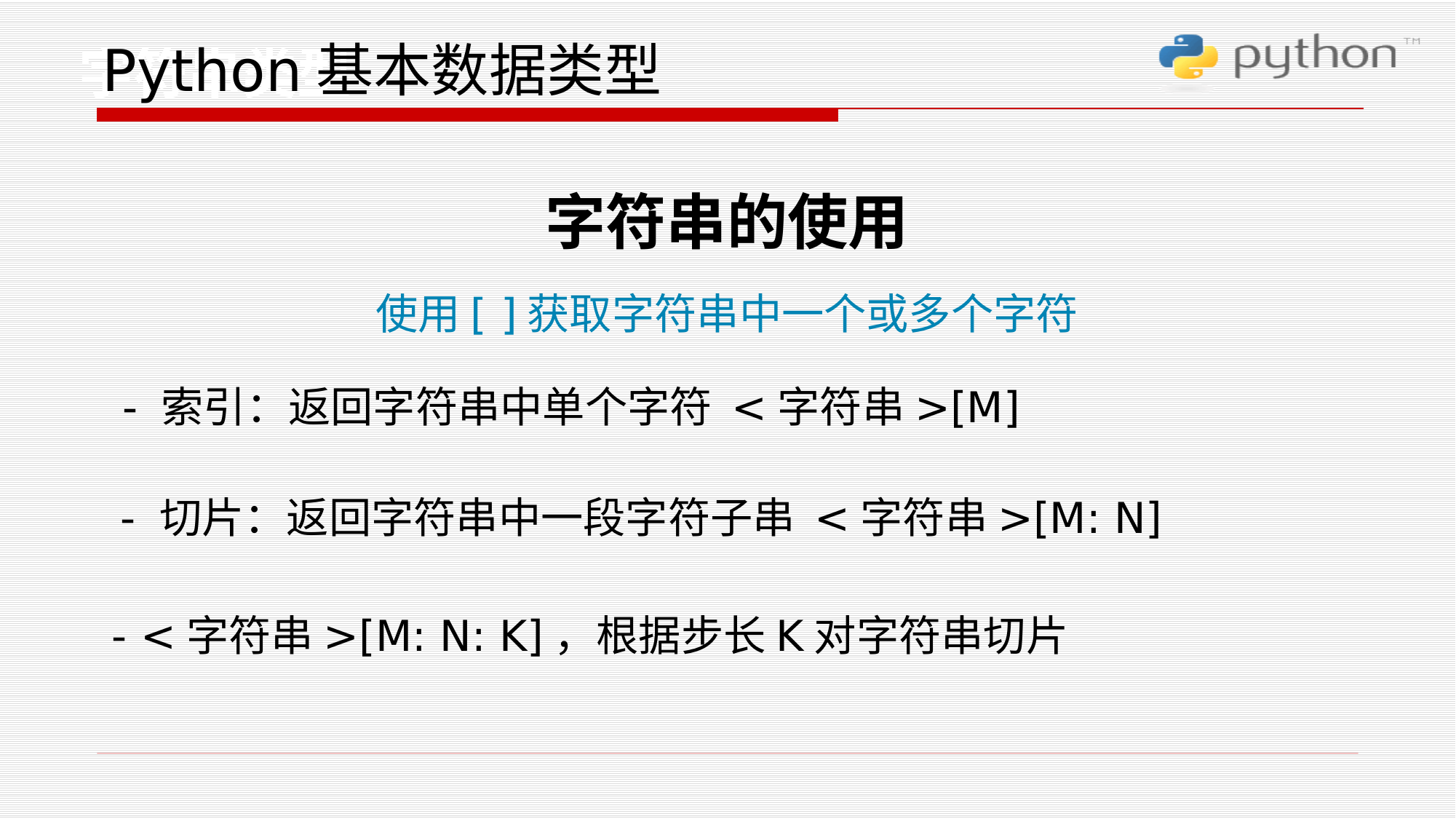

字符串类型
# Python基本数据类型
字符串的使用
使用[ ]获取字符串中一个或多个字符
- 索引：返回字符串中单个字符 <字符串>[M]
- 切片：返回字符串中一段字符子串 <字符串>[M: N]
- <字符串>[M: N: K]，根据步长K对字符串切片